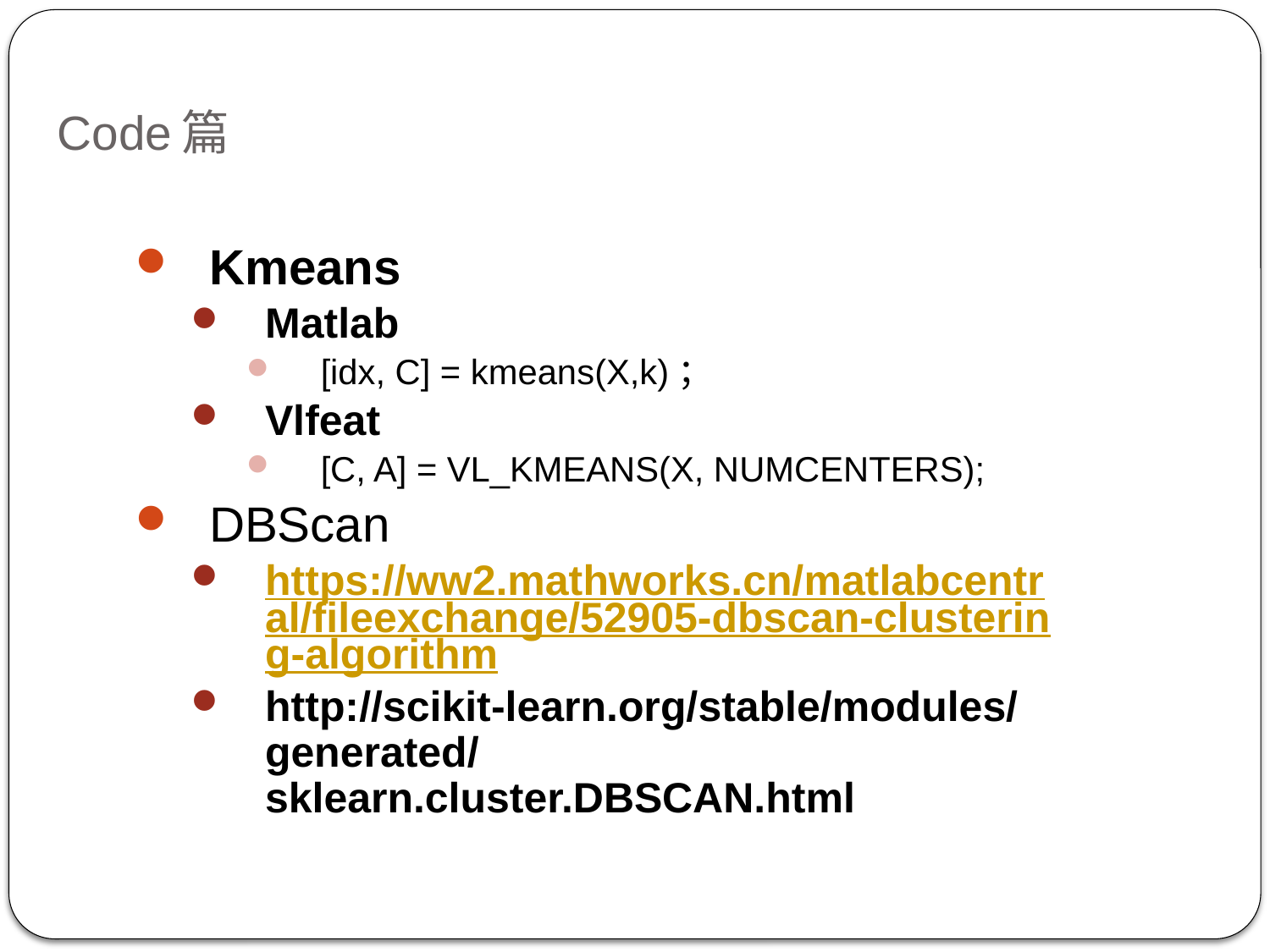

# Code篇
Kmeans
Matlab
[idx, C] = kmeans(X,k)；
Vlfeat
[C, A] = VL_KMEANS(X, NUMCENTERS);
DBScan
https://ww2.mathworks.cn/matlabcentral/fileexchange/52905-dbscan-clustering-algorithm
http://scikit-learn.org/stable/modules/generated/sklearn.cluster.DBSCAN.html